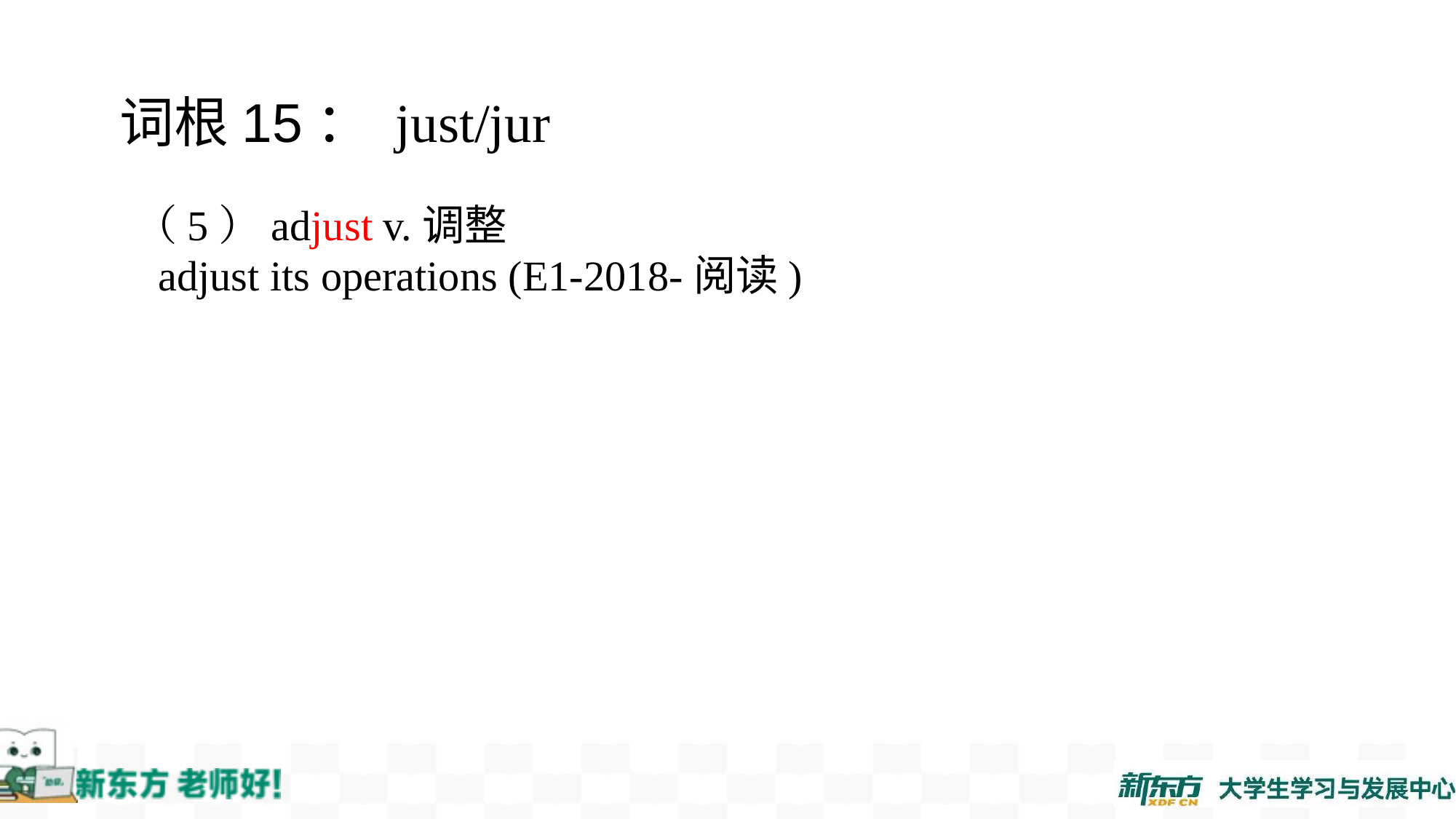

词根15： just/jur

（5）adjust v.调整
  adjust its operations (E1-2018-阅读)